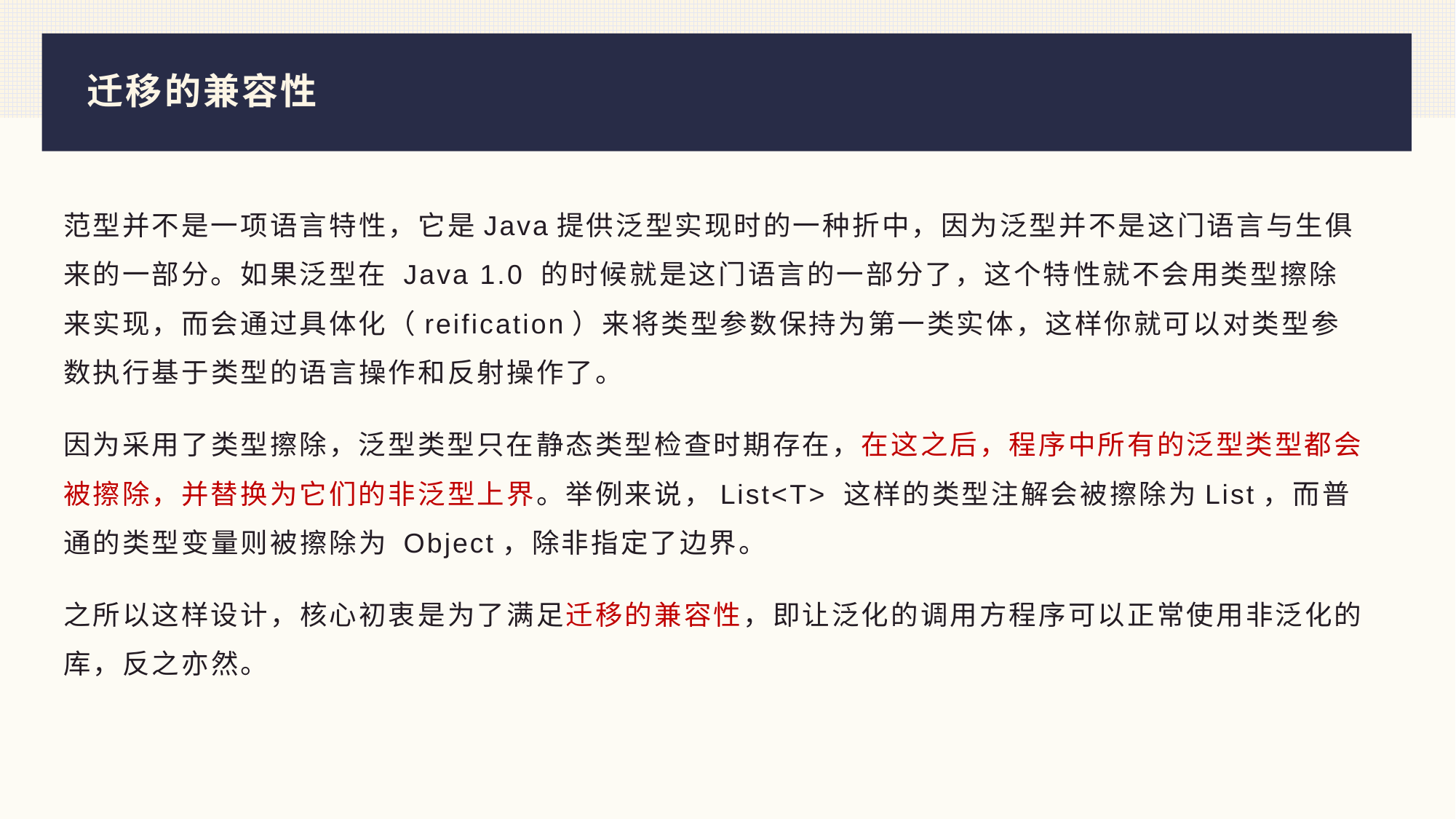

# 迁移的兼容性
范型并不是一项语言特性，它是Java提供泛型实现时的一种折中，因为泛型并不是这门语言与生俱来的一部分。如果泛型在 Java 1.0 的时候就是这门语言的一部分了，这个特性就不会用类型擦除来实现，而会通过具体化（reification）来将类型参数保持为第一类实体，这样你就可以对类型参数执行基于类型的语言操作和反射操作了。
因为采用了类型擦除，泛型类型只在静态类型检查时期存在，在这之后，程序中所有的泛型类型都会被擦除，并替换为它们的非泛型上界。举例来说，List<T> 这样的类型注解会被擦除为List，而普通的类型变量则被擦除为 Object，除非指定了边界。
之所以这样设计，核心初衷是为了满足迁移的兼容性，即让泛化的调用方程序可以正常使用非泛化的库，反之亦然。